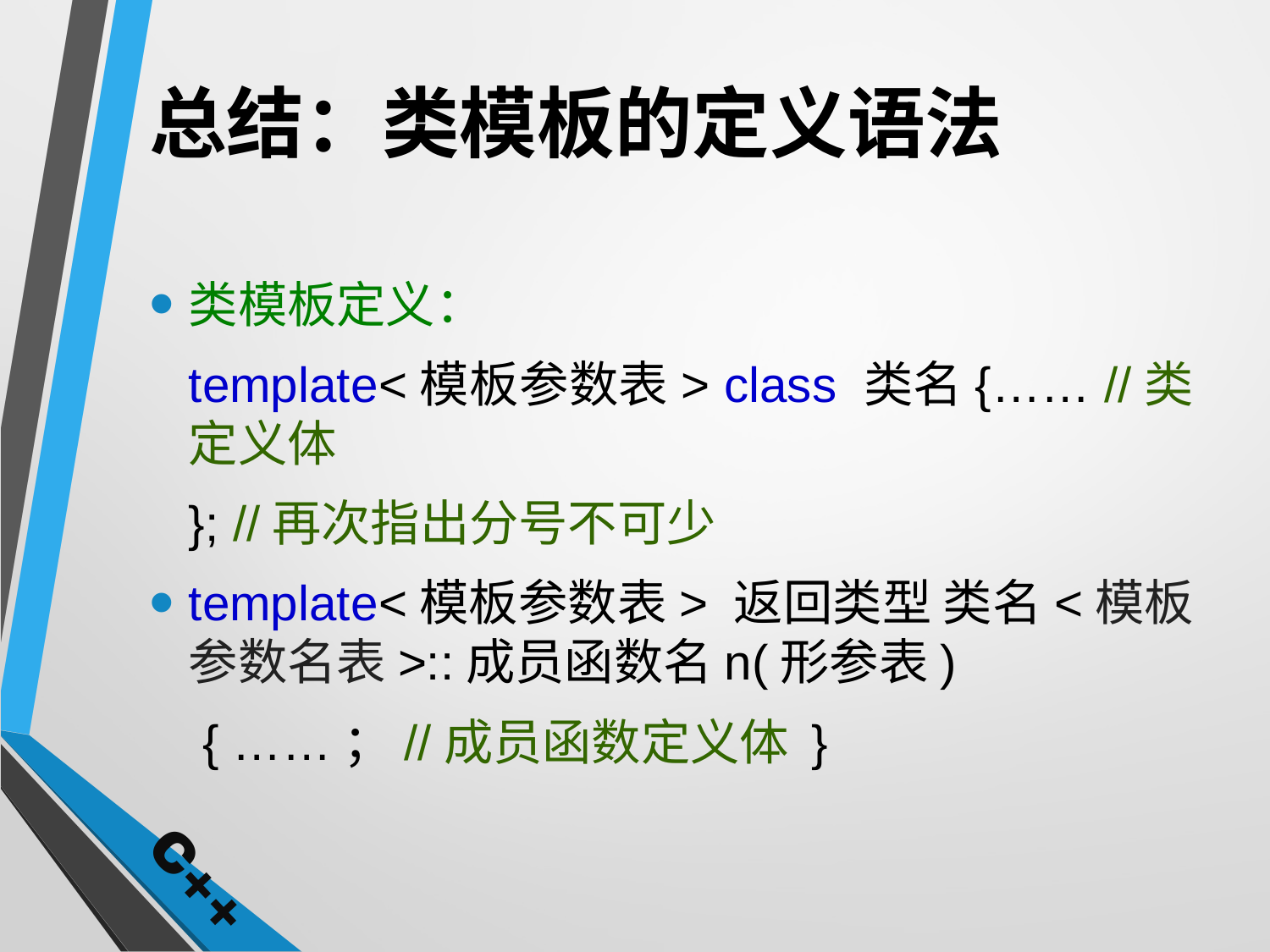

# 总结：类模板的定义语法
类模板定义：
	template<模板参数表> class 类名{…… //类定义体
	}; //再次指出分号不可少
template<模板参数表> 返回类型 类名<模板参数名表>::成员函数名n(形参表)
	 { ……；//成员函数定义体 }